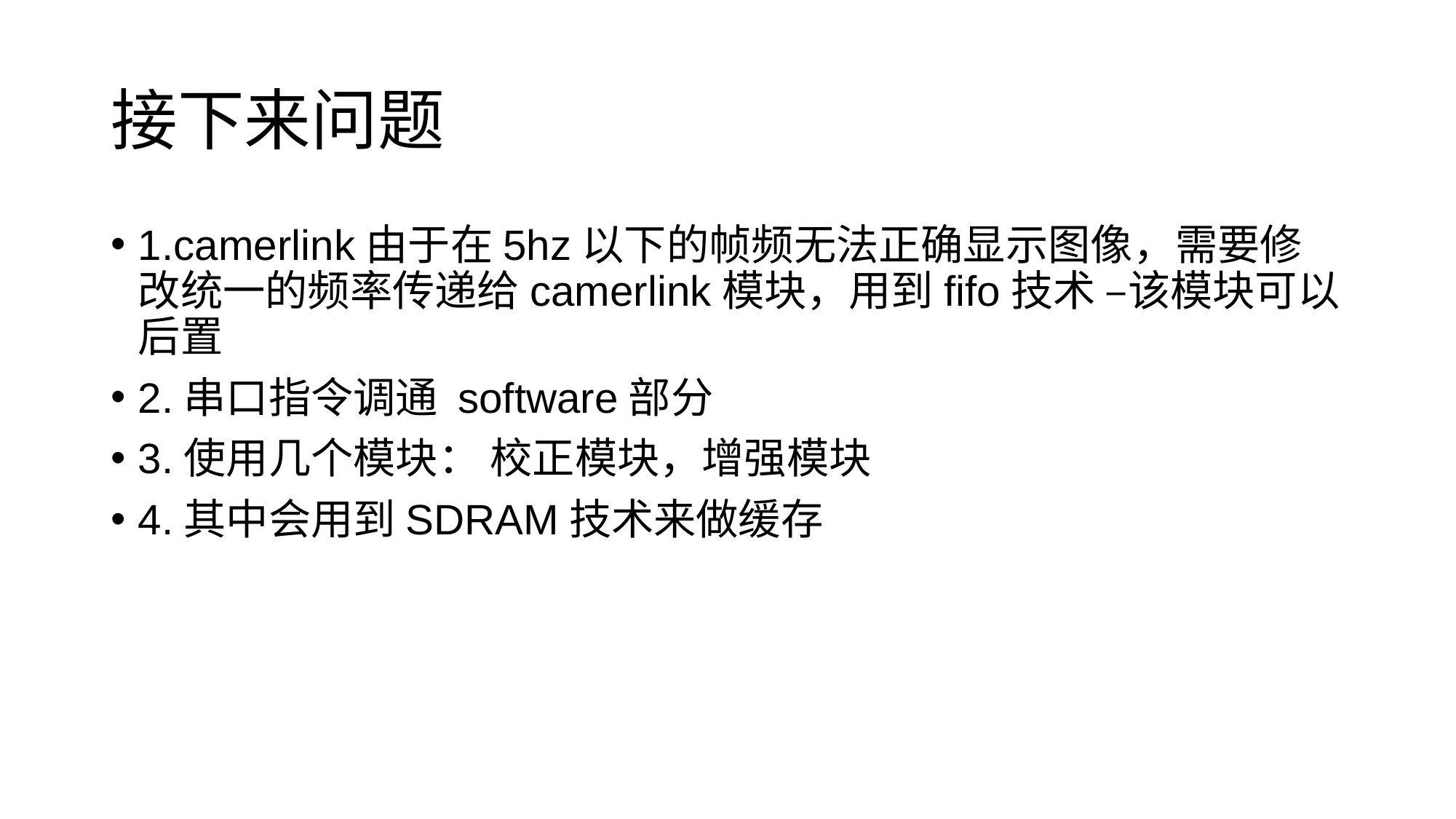

# 接下来问题
1.camerlink由于在5hz以下的帧频无法正确显示图像，需要修改统一的频率传递给camerlink模块，用到fifo技术 –该模块可以后置
2.串口指令调通 software部分
3.使用几个模块： 校正模块，增强模块
4.其中会用到SDRAM技术来做缓存